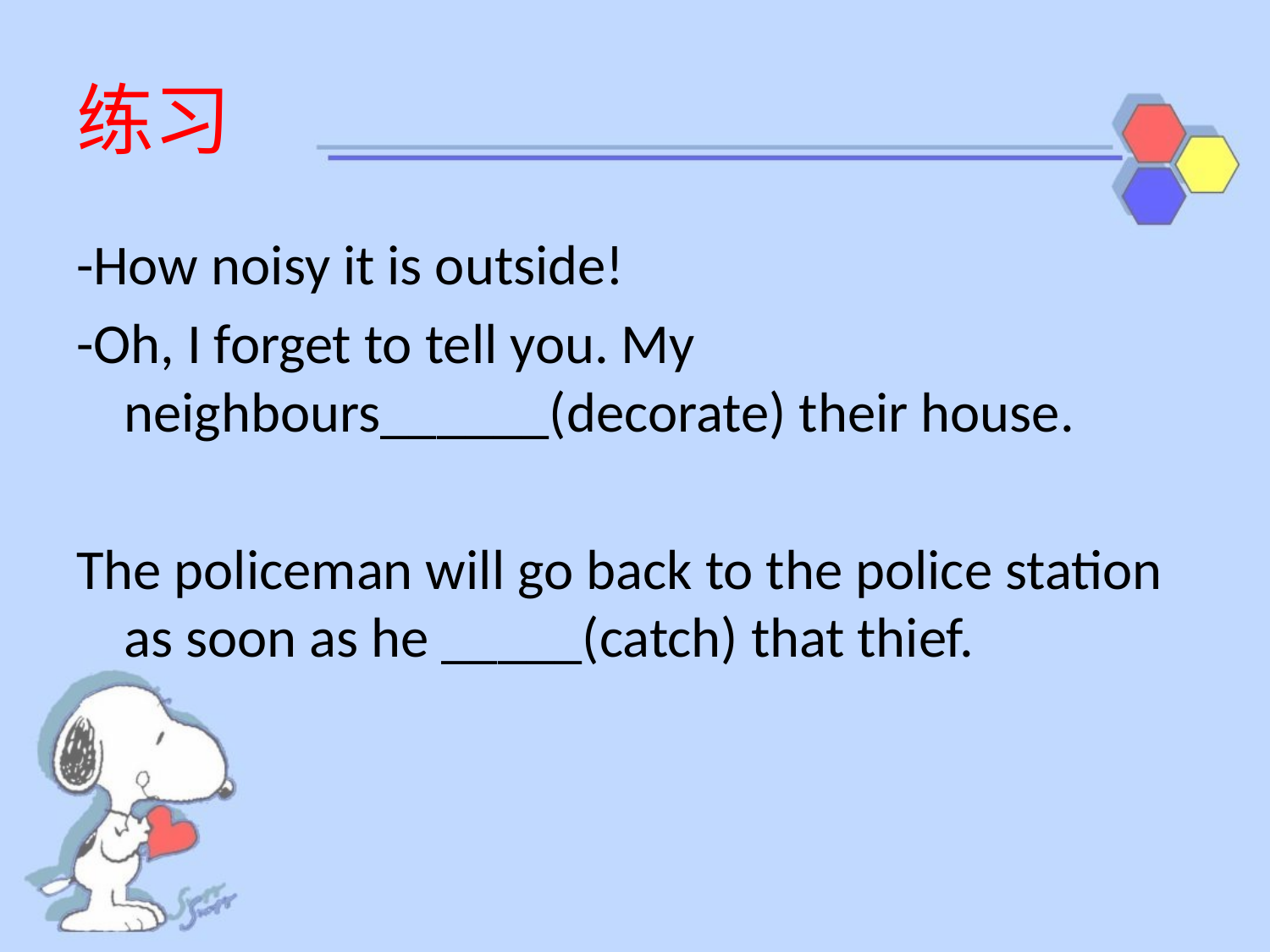

# 练习
-How noisy it is outside!
-Oh, I forget to tell you. My neighbours______(decorate) their house.

The policeman will go back to the police station as soon as he _____(catch) that thief.